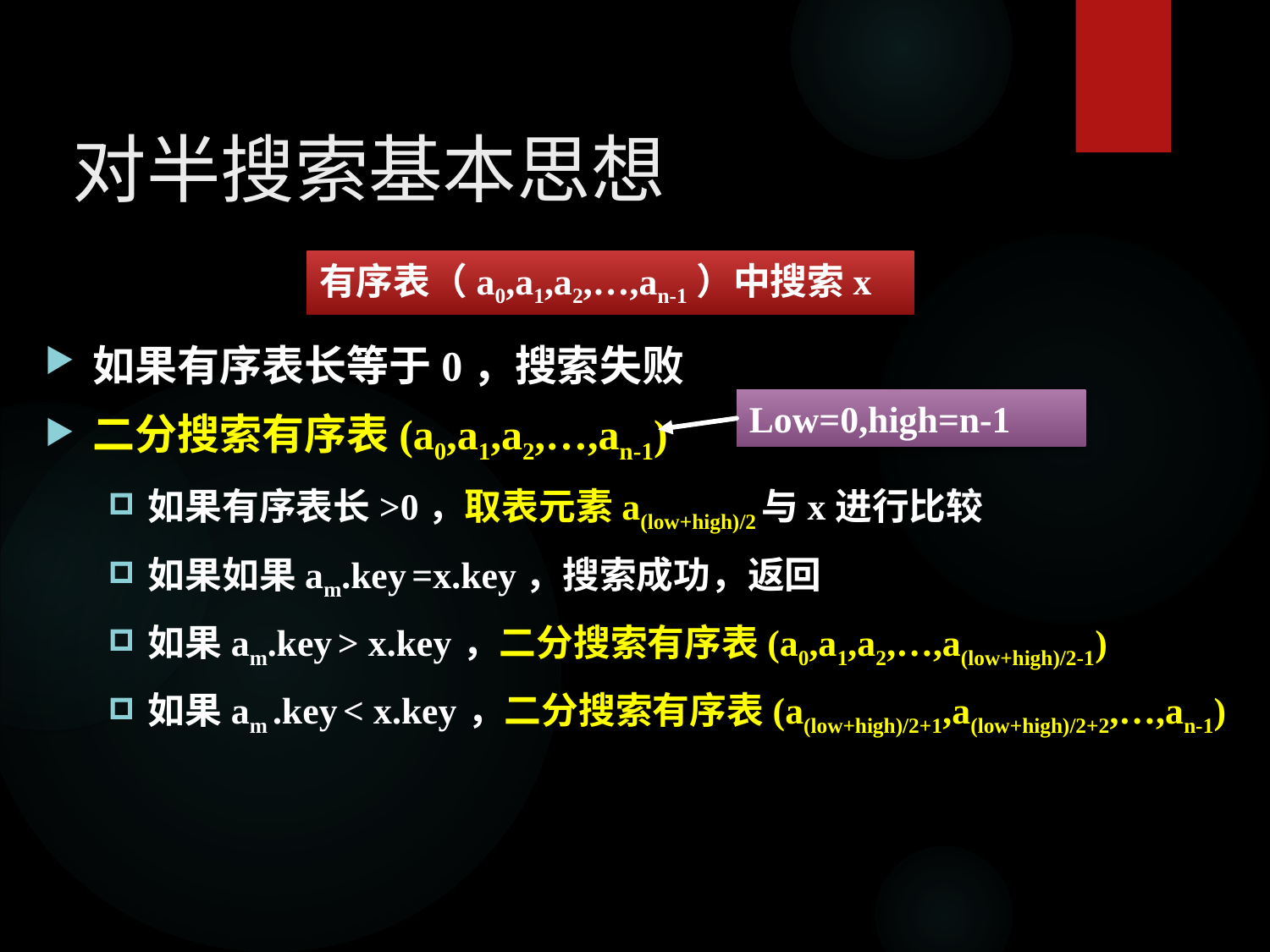

# 对半搜索基本思想
有序表（a0,a1,a2,…,an-1）中搜索x
如果有序表长等于0，搜索失败
二分搜索有序表(a0,a1,a2,…,an-1)
如果有序表长>0，取表元素a(low+high)/2与x进行比较
如果如果am.key =x.key，搜索成功，返回
如果am.key > x.key ，二分搜索有序表(a0,a1,a2,…,a(low+high)/2-1)
如果am .key < x.key ，二分搜索有序表(a(low+high)/2+1,a(low+high)/2+2,…,an-1)

Low=0,high=n-1